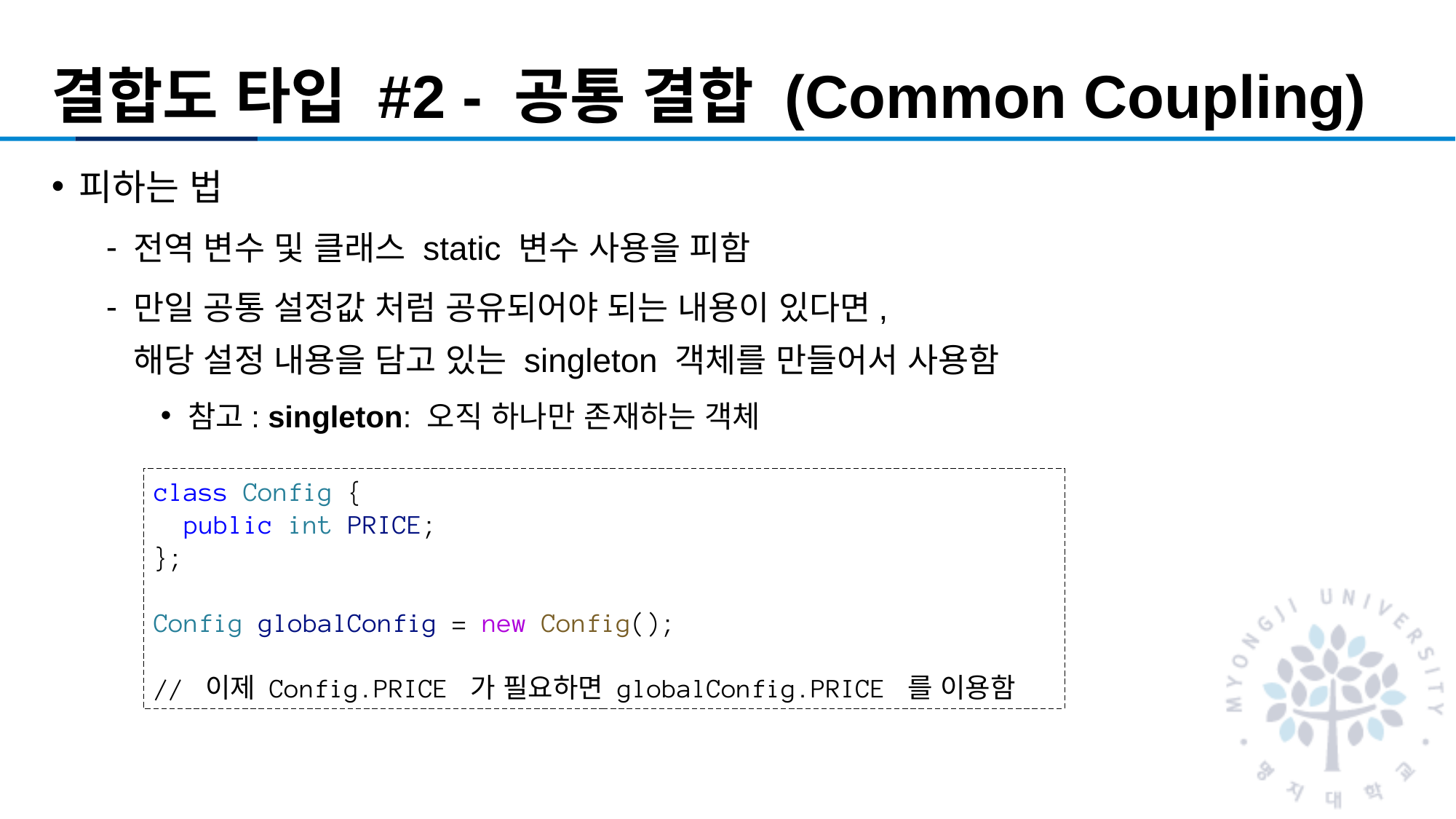

# 결합도 타입 #2 - 공통 결합 (Common Coupling)
피하는 법
전역 변수 및 클래스 static 변수 사용을 피함
만일 공통 설정값 처럼 공유되어야 되는 내용이 있다면,
해당 설정 내용을 담고 있는 singleton 객체를 만들어서 사용함
참고: singleton: 오직 하나만 존재하는 객체
class Config {
  public int PRICE;
};
Config globalConfig = new Config();

// 이제 Config.PRICE 가 필요하면 globalConfig.PRICE 를 이용함